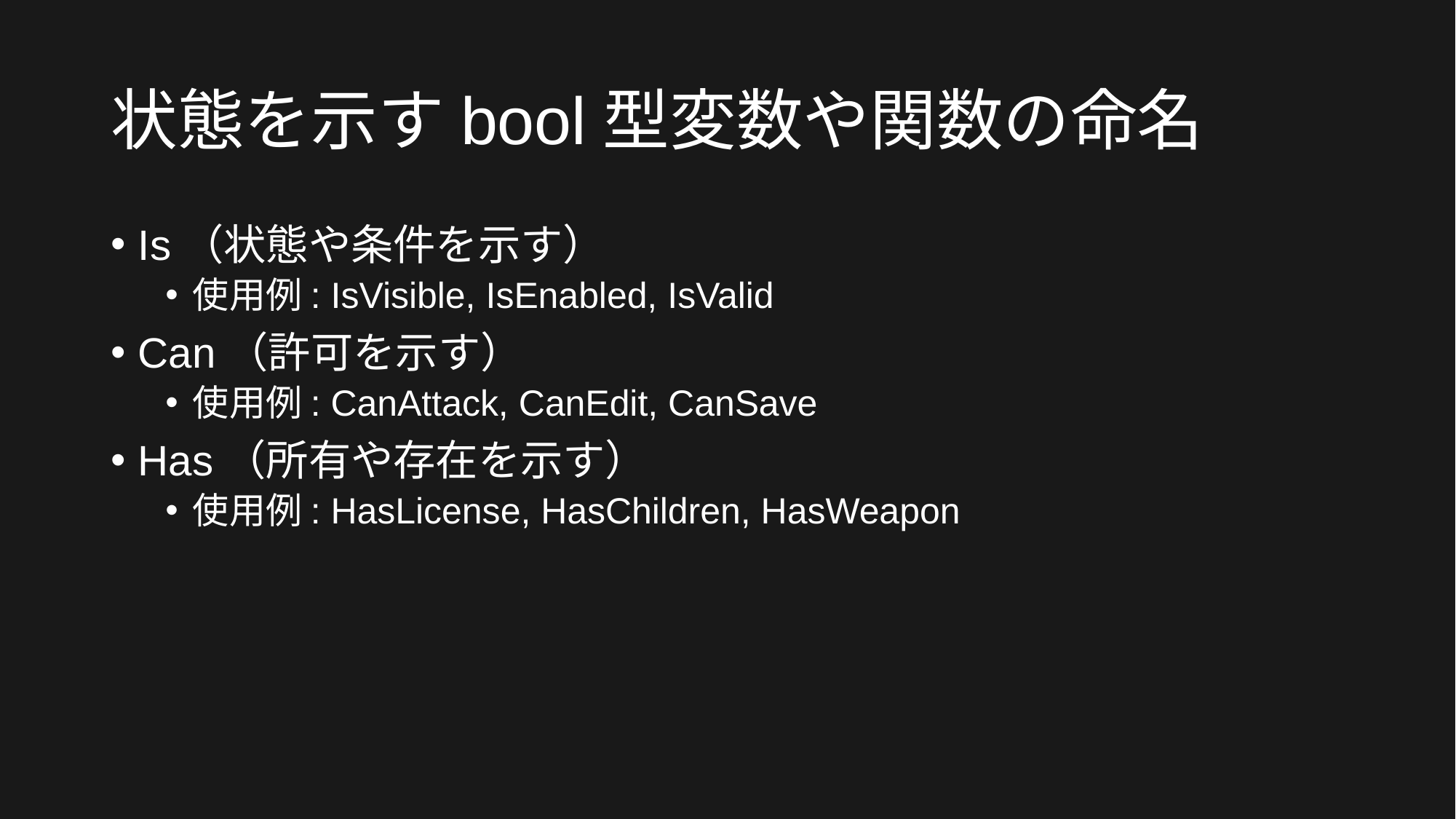

# 状態を示すbool型変数や関数の命名
Is（状態や条件を示す）
使用例: IsVisible, IsEnabled, IsValid
Can（許可を示す）
使用例: CanAttack, CanEdit, CanSave
Has（所有や存在を示す）
使用例: HasLicense, HasChildren, HasWeapon